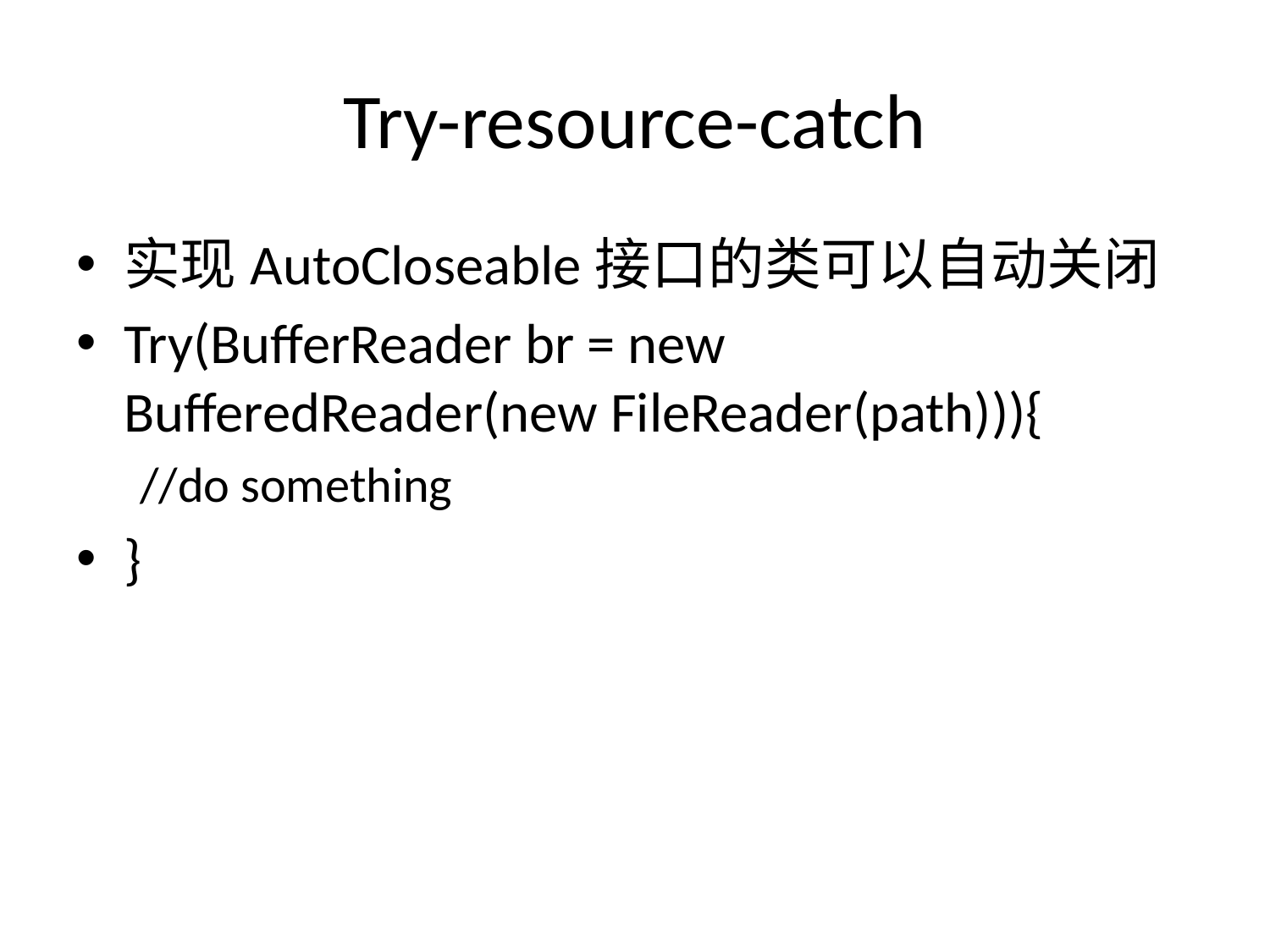

# Try-resource-catch
实现AutoCloseable接口的类可以自动关闭
Try(BufferReader br = new BufferedReader(new FileReader(path))){
//do something
}